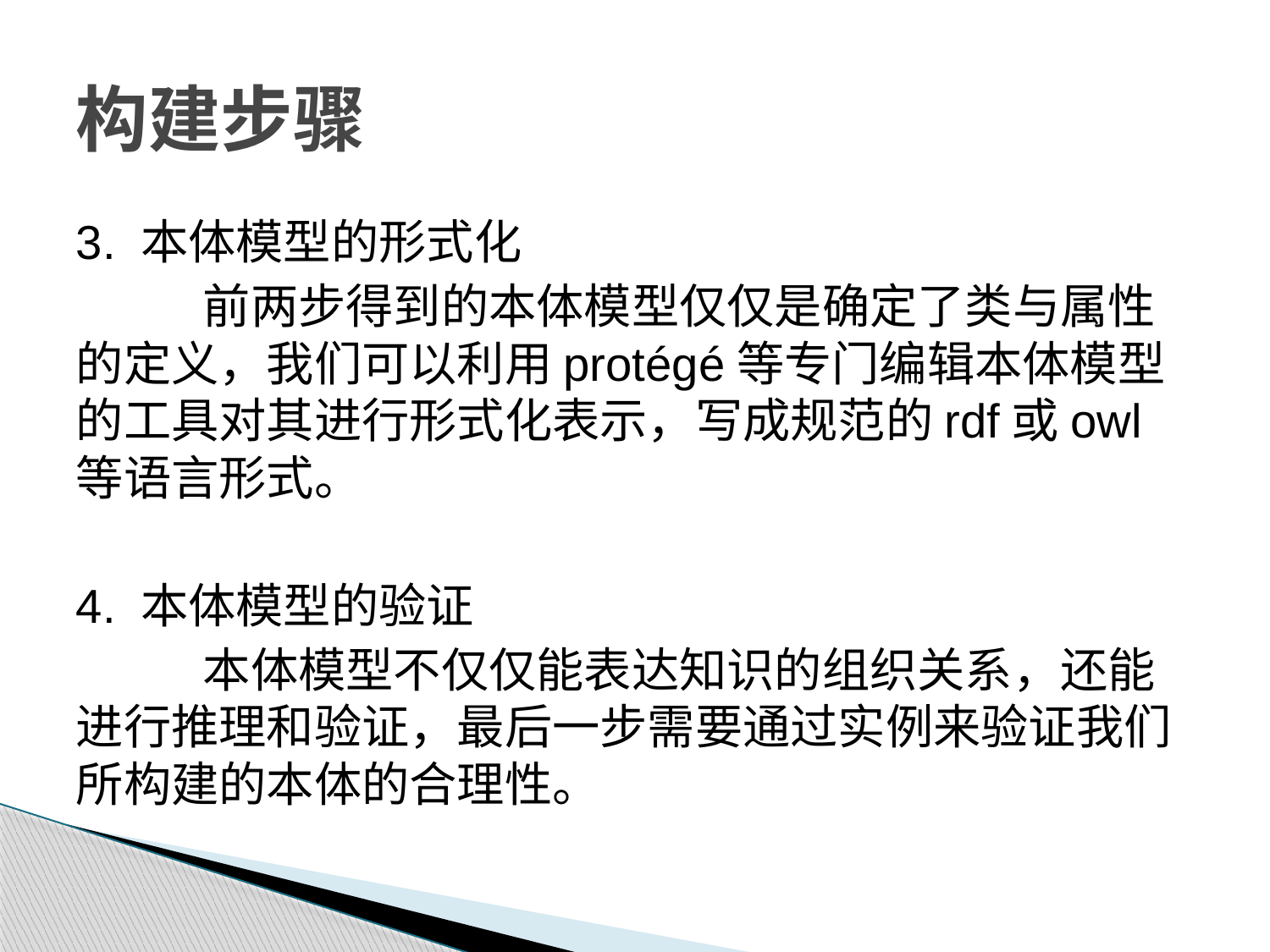

# 构建步骤
3. 本体模型的形式化
	前两步得到的本体模型仅仅是确定了类与属性的定义，我们可以利用protégé等专门编辑本体模型的工具对其进行形式化表示，写成规范的rdf或owl等语言形式。

4. 本体模型的验证
	本体模型不仅仅能表达知识的组织关系，还能进行推理和验证，最后一步需要通过实例来验证我们所构建的本体的合理性。